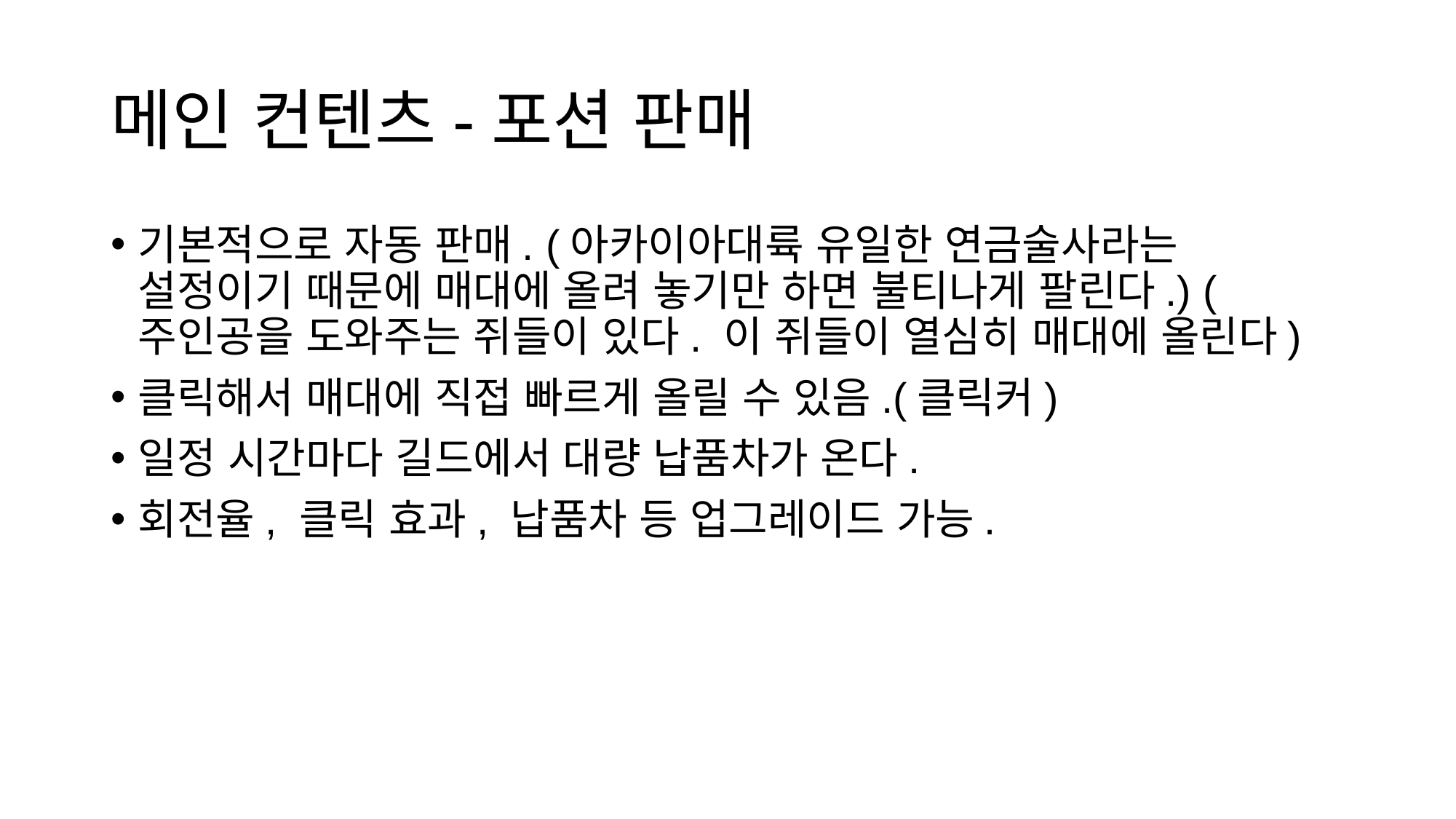

# 메인 컨텐츠-포션 판매
기본적으로 자동 판매. (아카이아대륙 유일한 연금술사라는 설정이기 때문에 매대에 올려 놓기만 하면 불티나게 팔린다.) (주인공을 도와주는 쥐들이 있다. 이 쥐들이 열심히 매대에 올린다)
클릭해서 매대에 직접 빠르게 올릴 수 있음.(클릭커)
일정 시간마다 길드에서 대량 납품차가 온다.
회전율, 클릭 효과, 납품차 등 업그레이드 가능.